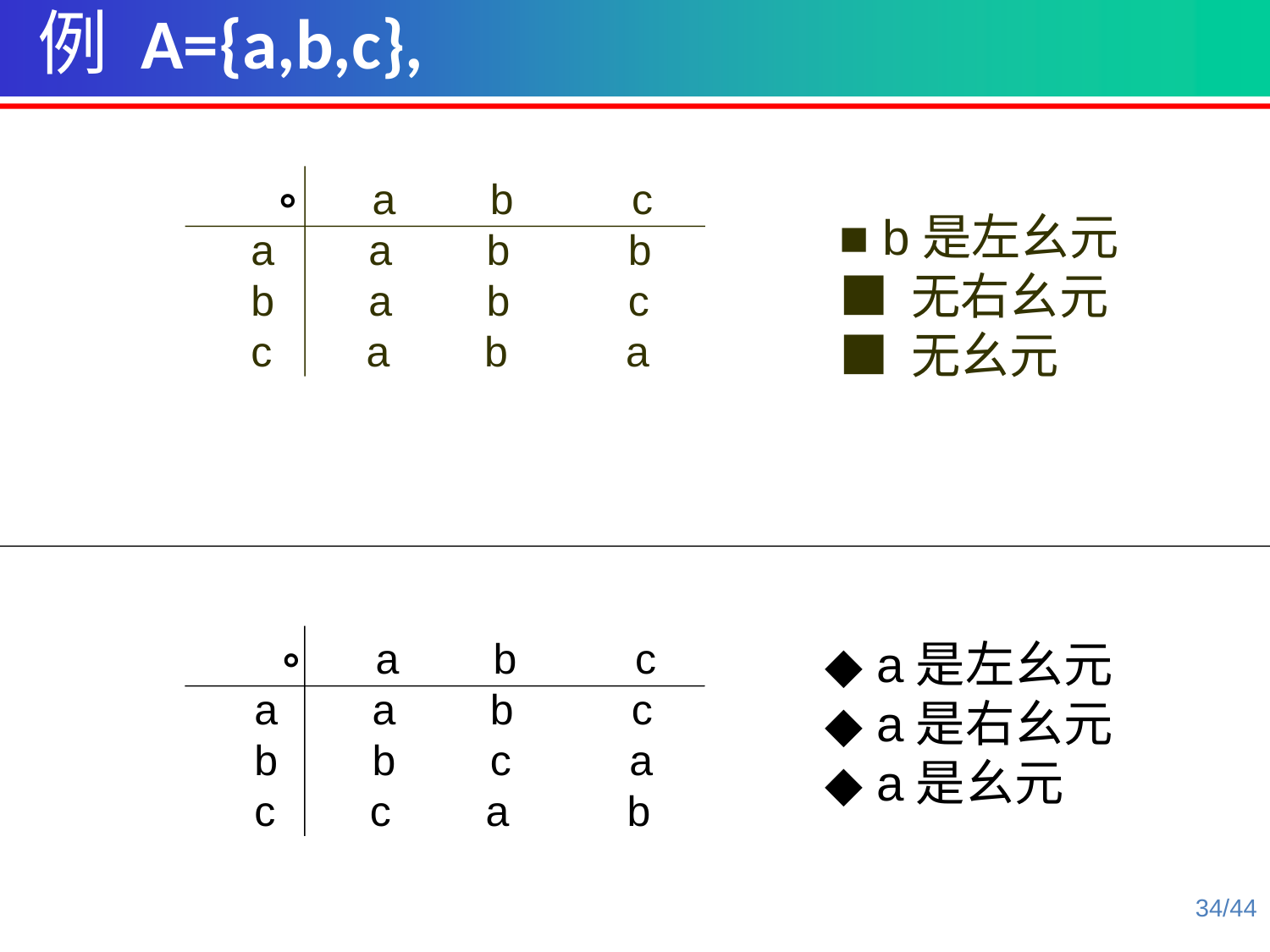

例 A={a,b,c},
  ∘      a        b          c
a        a        b          b
b        a        b          c
c        a        b          a

■ b是左幺元
■ 无右幺元
■ 无幺元

  ∘      a        b          c
a        a        b          c
b        b        c          a
c        c        a          b

◆ a是左幺元
◆ a是右幺元
◆ a是幺元

34/44